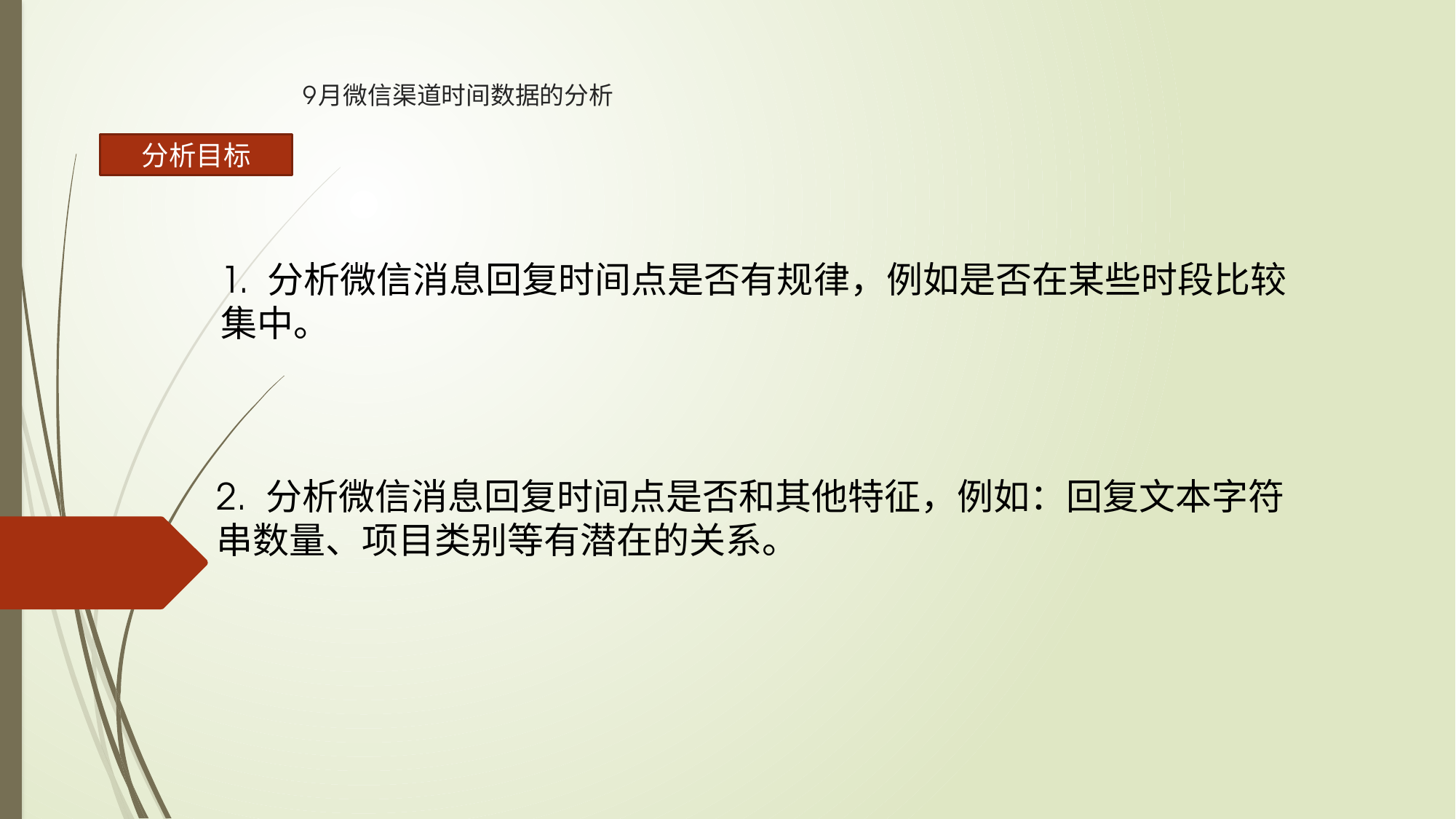

# 9月微信渠道时间数据的分析
分析目标
1. 分析微信消息回复时间点是否有规律，例如是否在某些时段比较集中。
2. 分析微信消息回复时间点是否和其他特征，例如：回复文本字符串数量、项目类别等有潜在的关系。